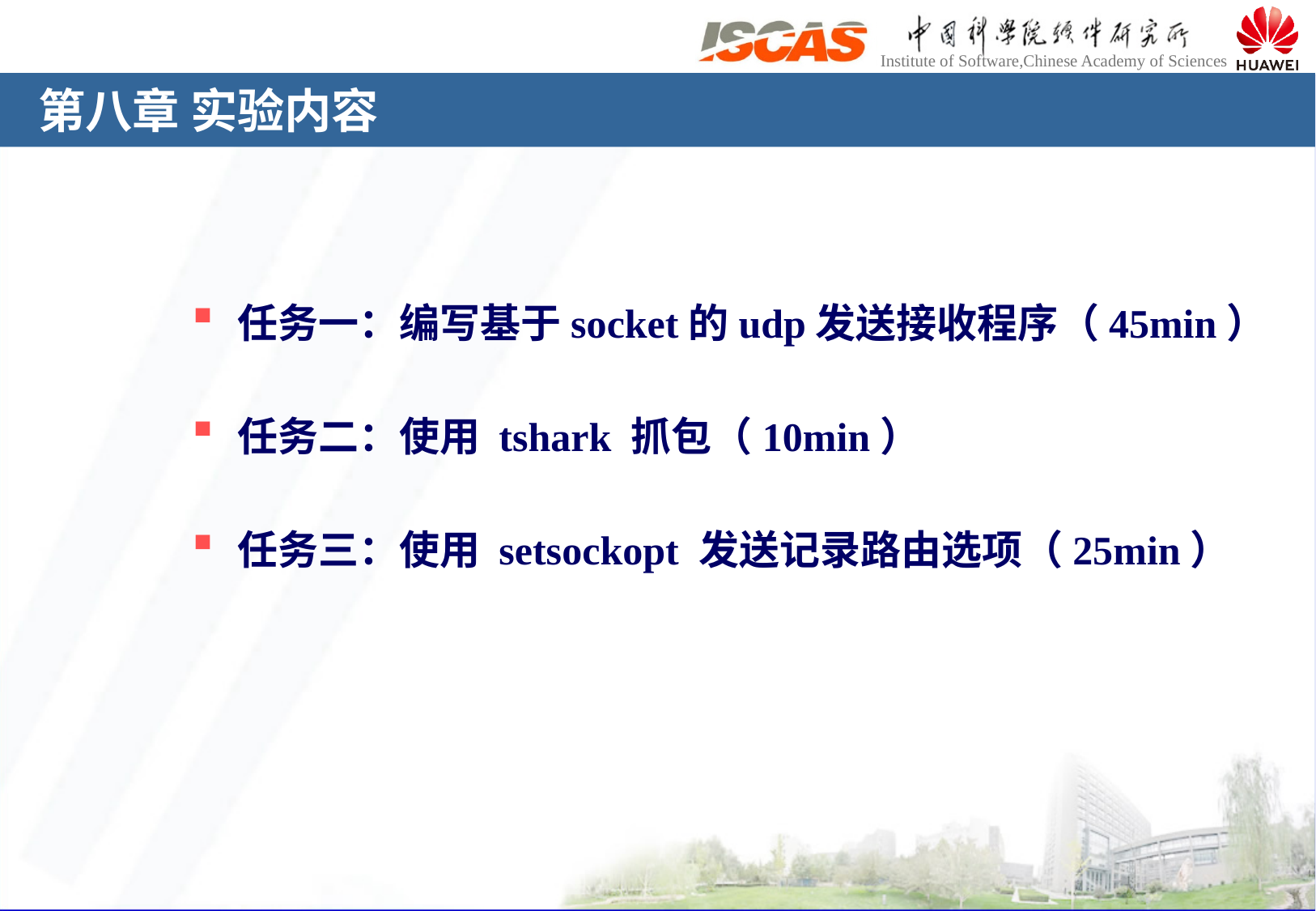

# 第八章 实验内容

任务一：编写基于socket的udp发送接收程序（45min）

任务二：使用 tshark 抓包（10min）

任务三：使用 setsockopt 发送记录路由选项（25min）